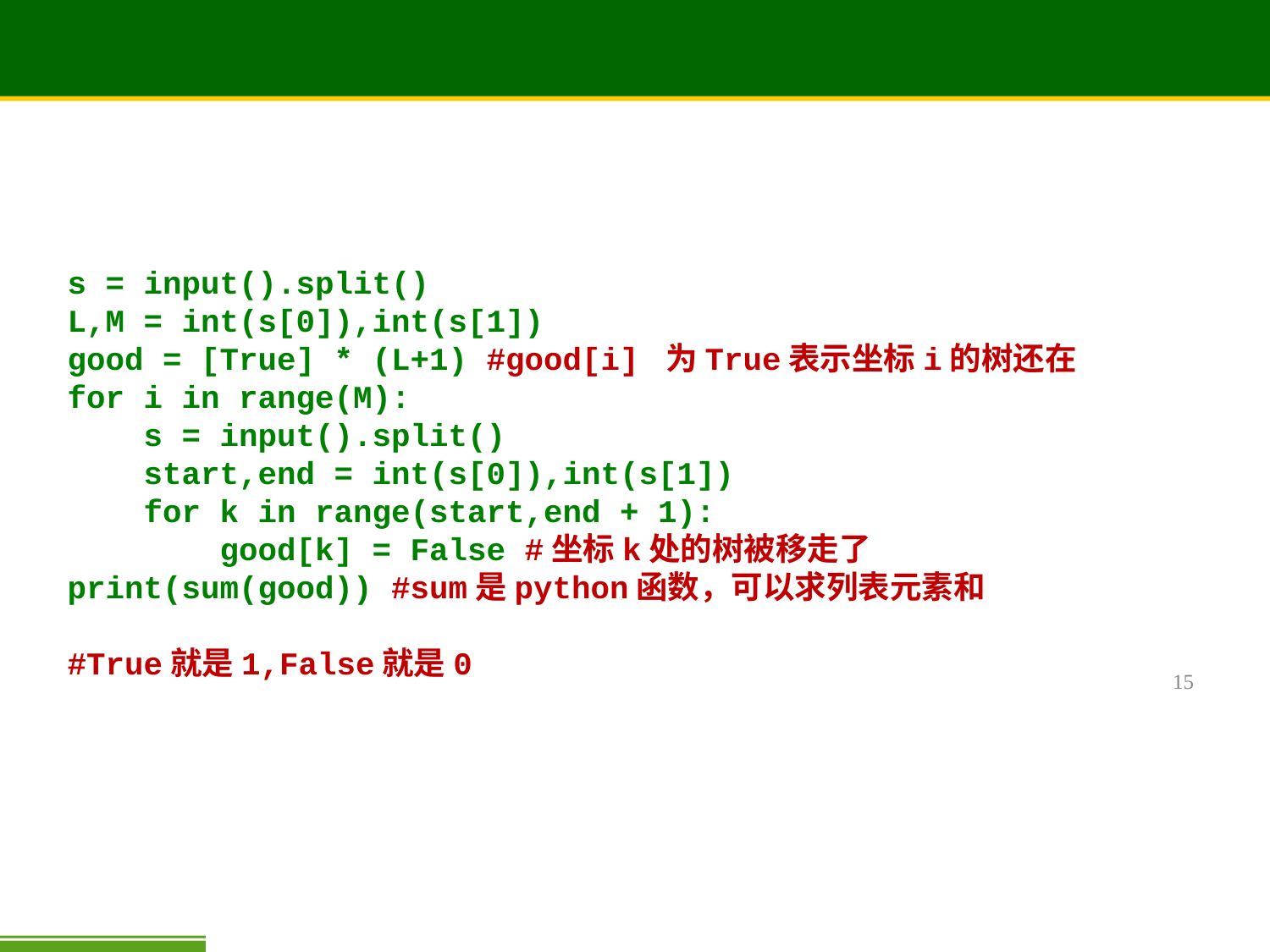

#
s = input().split()
L,M = int(s[0]),int(s[1])
good = [True] * (L+1) #good[i] 为True表示坐标i的树还在
for i in range(M):
    s = input().split()
    start,end = int(s[0]),int(s[1])
    for k in range(start,end + 1):
        good[k] = False #坐标k处的树被移走了
print(sum(good)) #sum是python函数，可以求列表元素和

#True就是1,False就是0
15